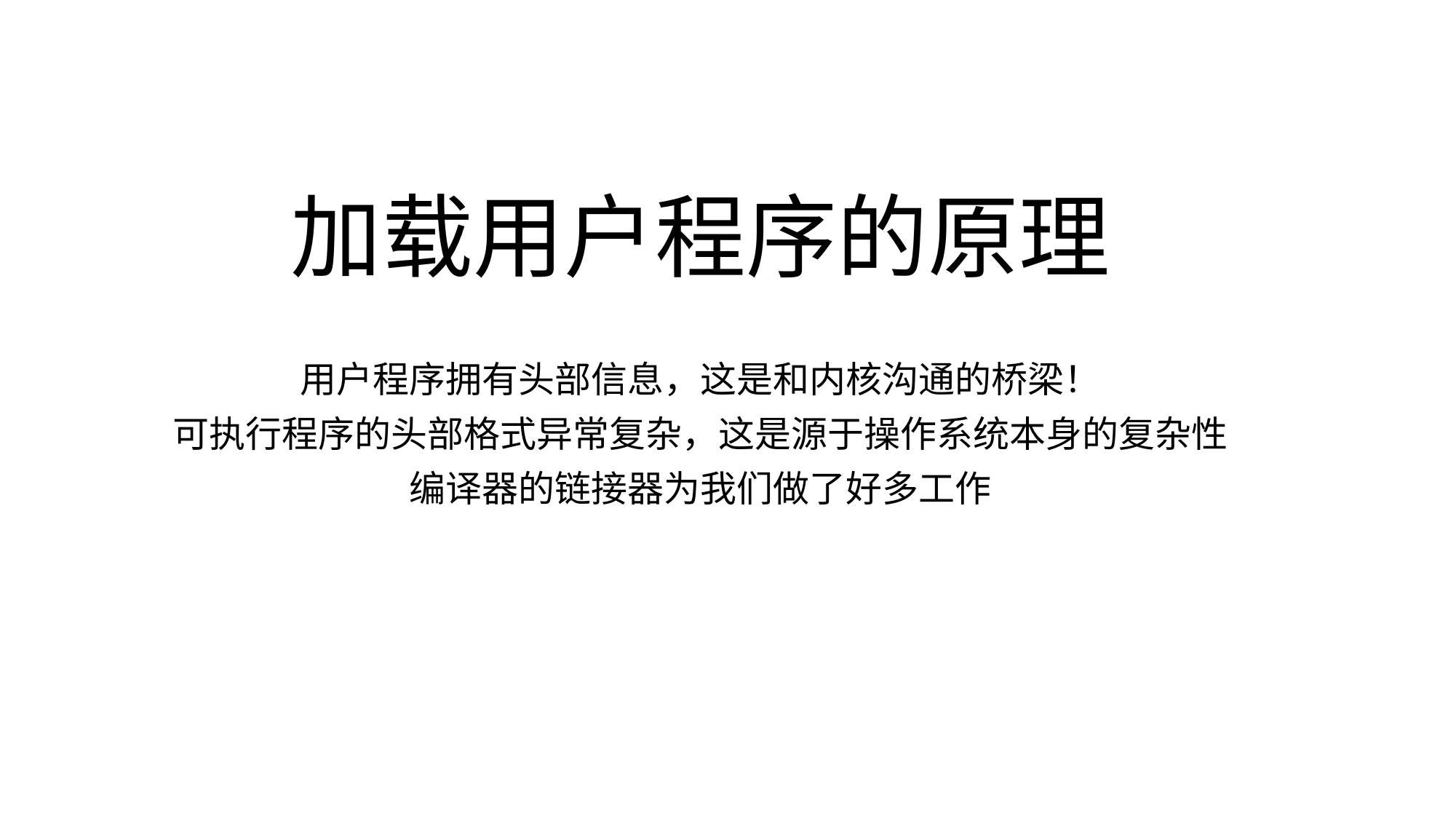

加载用户程序的原理
用户程序拥有头部信息，这是和内核沟通的桥梁！
可执行程序的头部格式异常复杂，这是源于操作系统本身的复杂性
编译器的链接器为我们做了好多工作